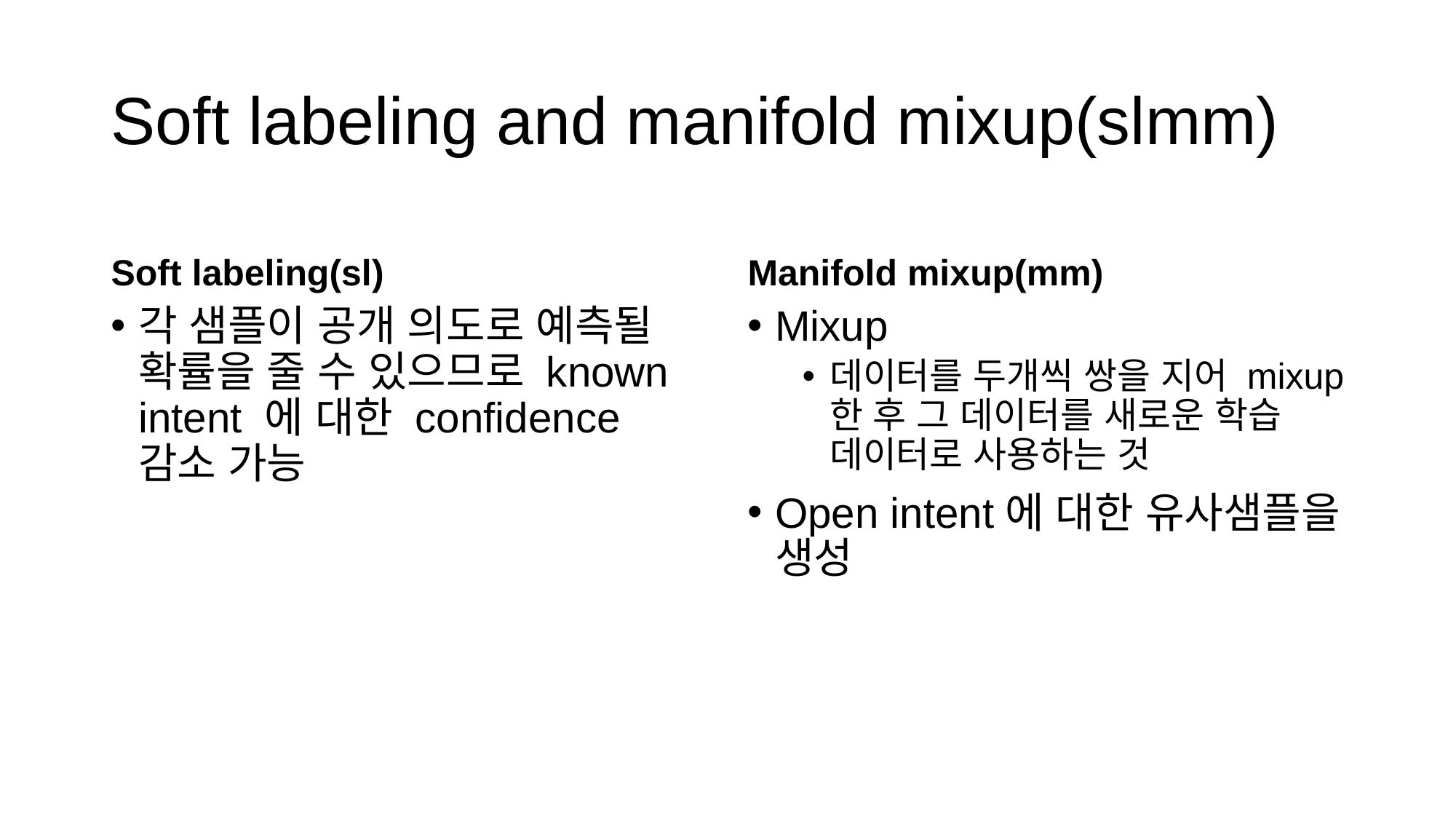

# Soft labeling and manifold mixup(slmm)
Soft labeling(sl)
Manifold mixup(mm)
각 샘플이 공개 의도로 예측될 확률을 줄 수 있으므로 known intent 에 대한 confidence 감소 가능
Mixup
데이터를 두개씩 쌍을 지어 mixup 한 후 그 데이터를 새로운 학습 데이터로 사용하는 것
Open intent에 대한 유사샘플을 생성